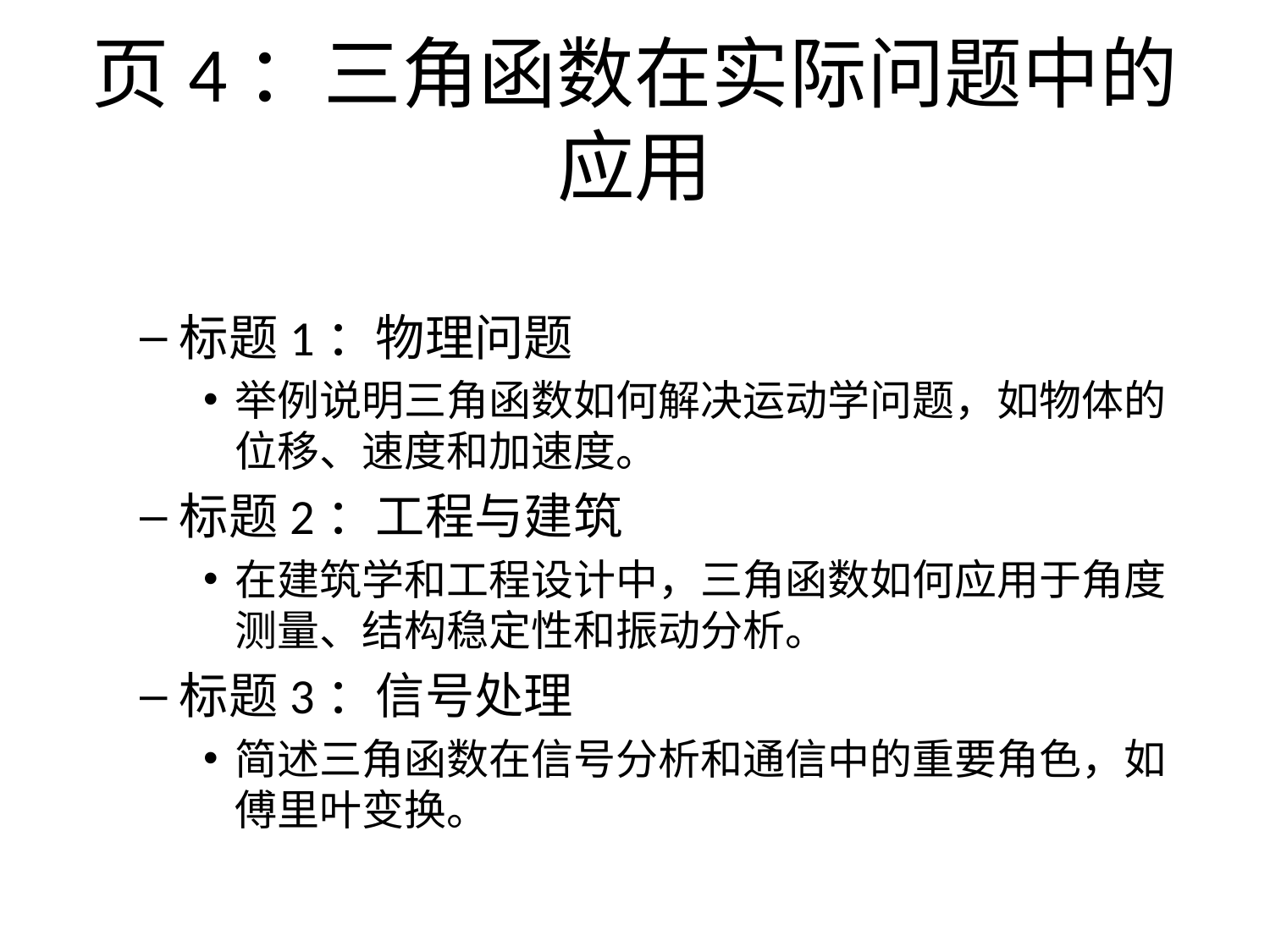

# 页4：三角函数在实际问题中的应用

标题1：物理问题
举例说明三角函数如何解决运动学问题，如物体的位移、速度和加速度。
标题2：工程与建筑
在建筑学和工程设计中，三角函数如何应用于角度测量、结构稳定性和振动分析。
标题3：信号处理
简述三角函数在信号分析和通信中的重要角色，如傅里叶变换。